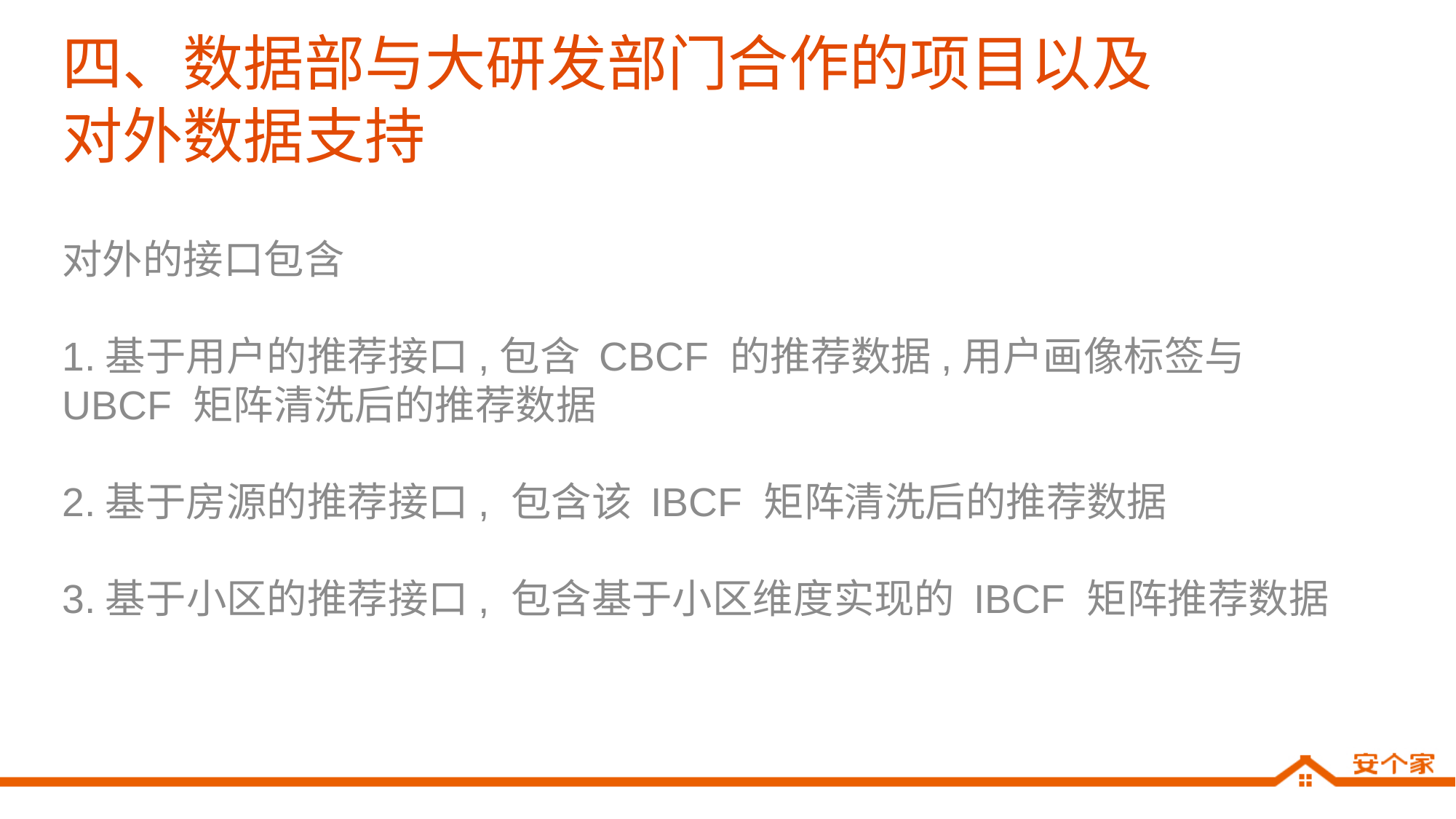

# 四、数据部与大研发部门合作的项目以及对外数据支持
对外的接口包含

1.基于用户的推荐接口,包含 CBCF 的推荐数据,用户画像标签与 UBCF 矩阵清洗后的推荐数据

2.基于房源的推荐接口, 包含该 IBCF 矩阵清洗后的推荐数据

3.基于小区的推荐接口, 包含基于小区维度实现的 IBCF 矩阵推荐数据